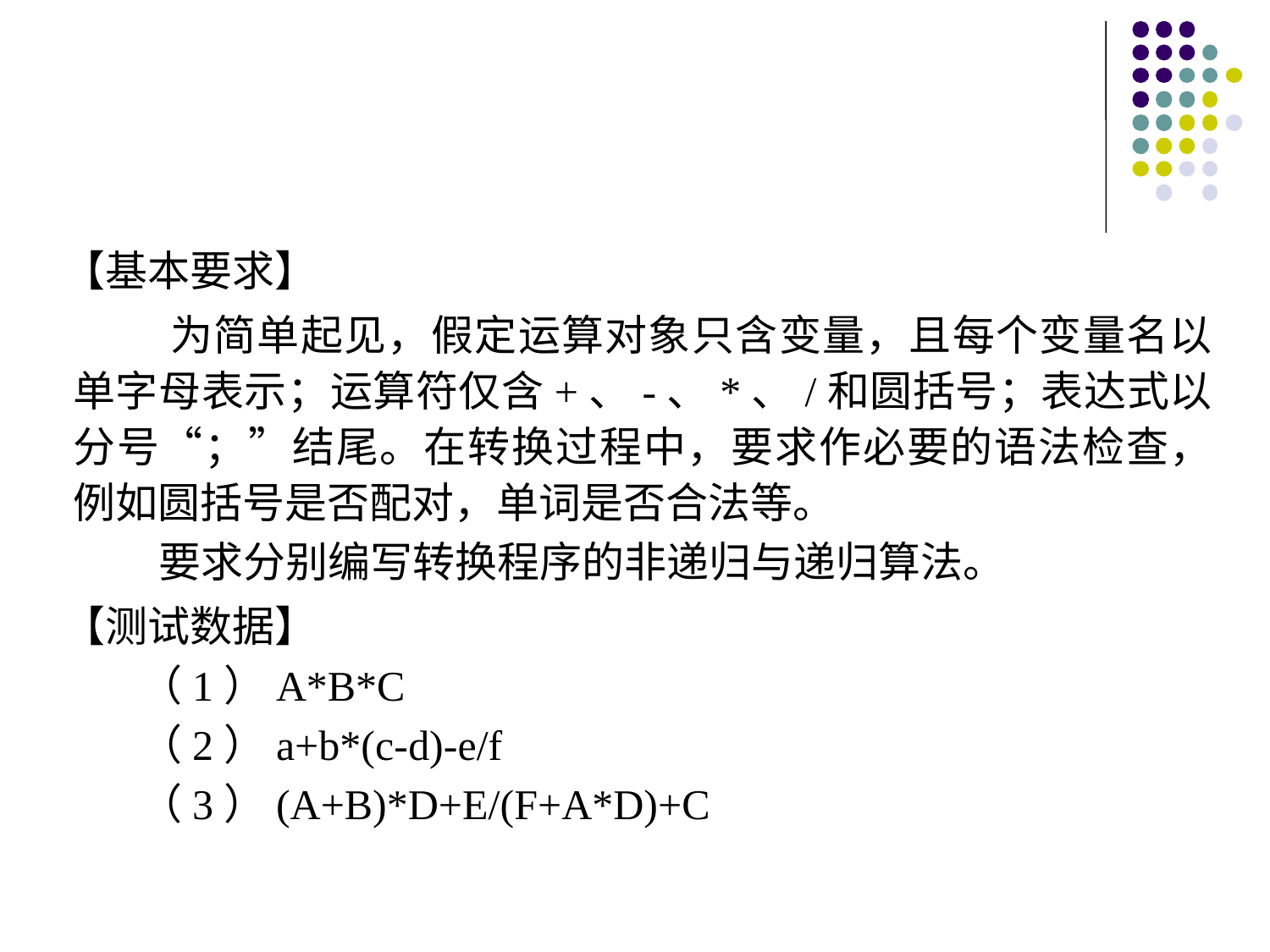

【基本要求】
         为简单起见，假定运算对象只含变量，且每个变量名以单字母表示；运算符仅含+、-、*、/和圆括号；表达式以分号“；”结尾。在转换过程中，要求作必要的语法检查，例如圆括号是否配对，单词是否合法等。
         要求分别编写转换程序的非递归与递归算法。
【测试数据】
       （1）A*B*C
       （2）a+b*(c-d)-e/f
       （3）(A+B)*D+E/(F+A*D)+C